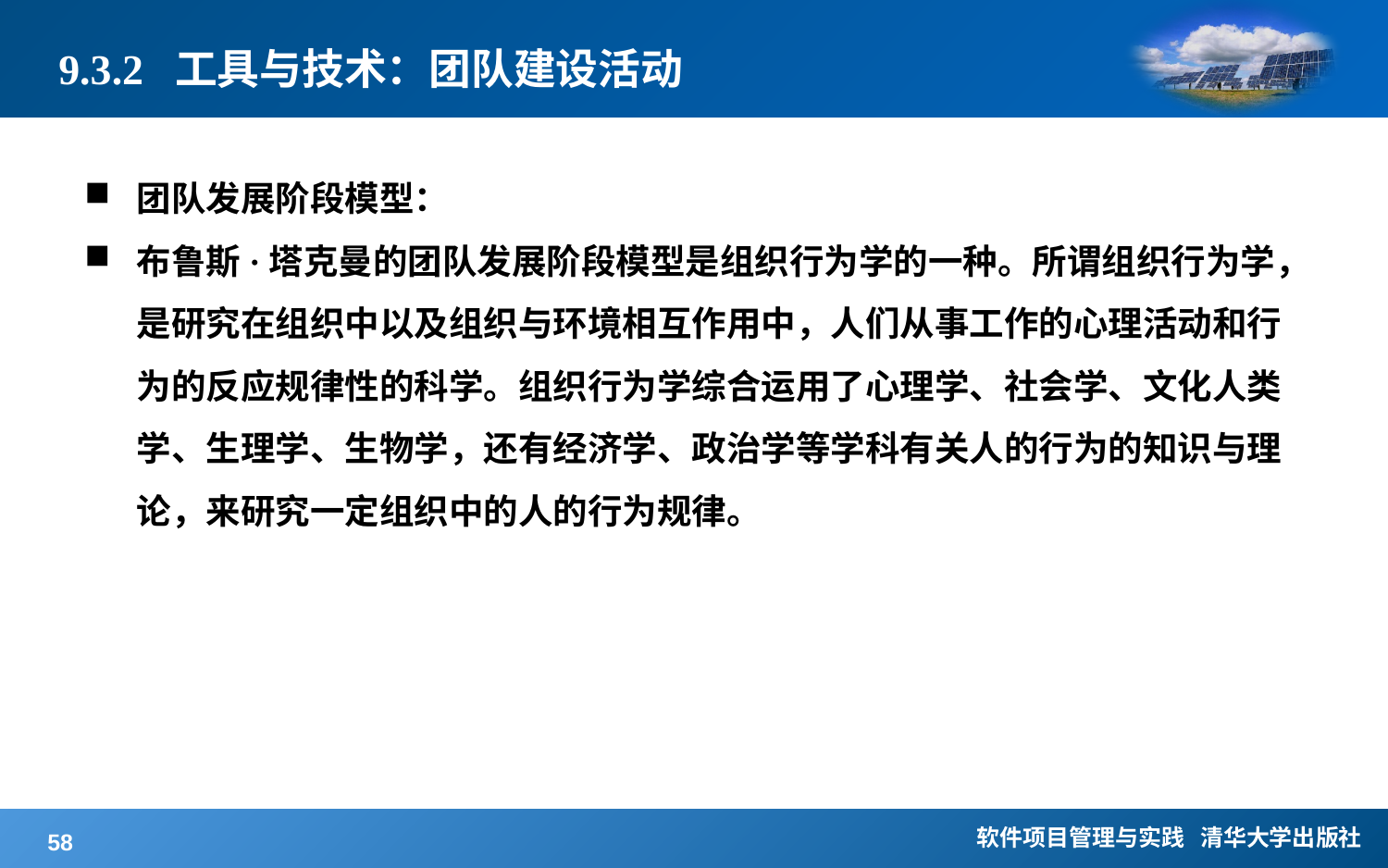

# 9.3.2  工具与技术：团队建设活动
团队发展阶段模型：
布鲁斯·塔克曼的团队发展阶段模型是组织行为学的一种。所谓组织行为学，是研究在组织中以及组织与环境相互作用中，人们从事工作的心理活动和行为的反应规律性的科学。组织行为学综合运用了心理学、社会学、文化人类学、生理学、生物学，还有经济学、政治学等学科有关人的行为的知识与理论，来研究一定组织中的人的行为规律。